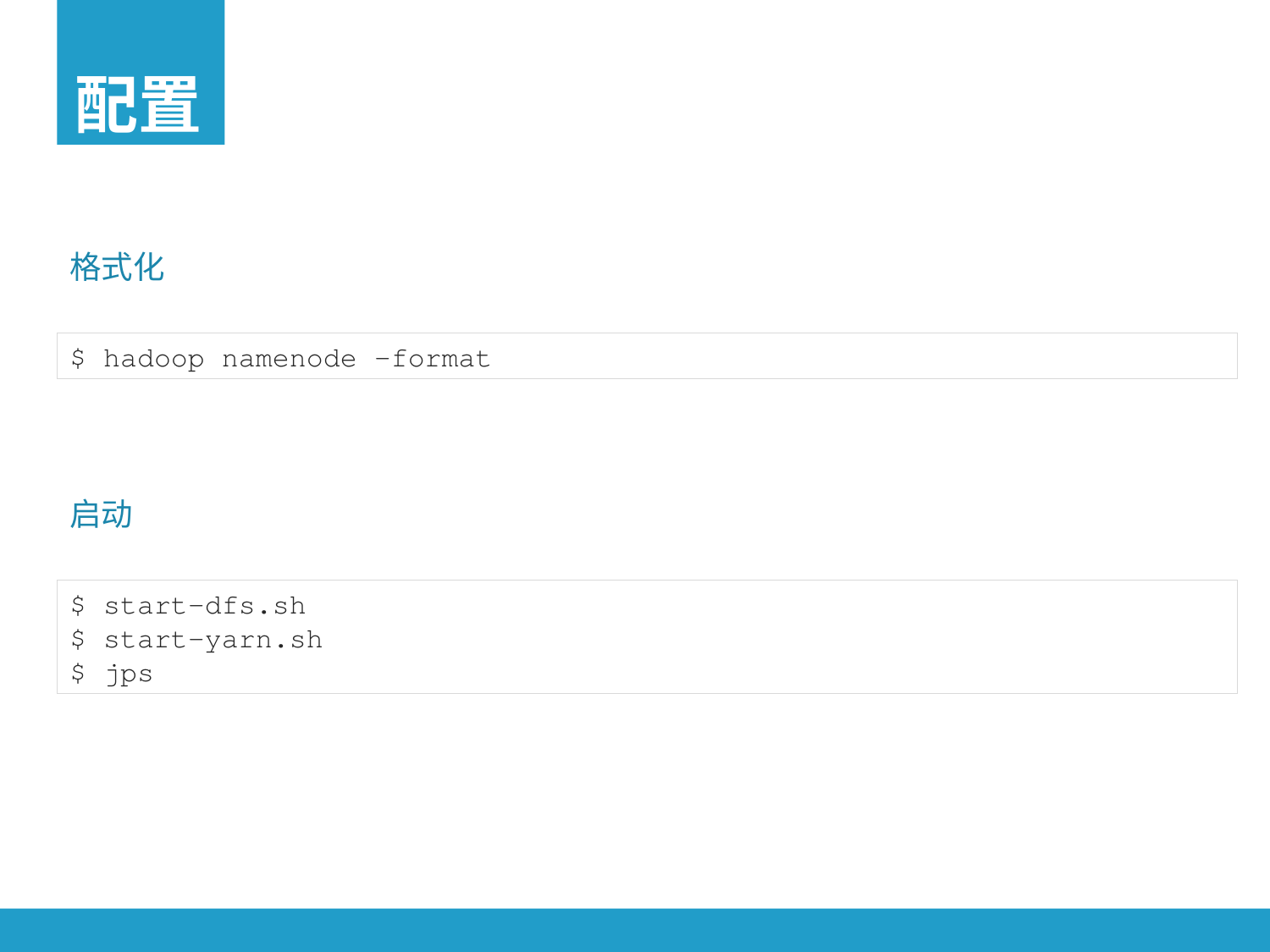

配置
格式化
$ hadoop namenode -format
启动
$ start-dfs.sh
$ start-yarn.sh
$ jps